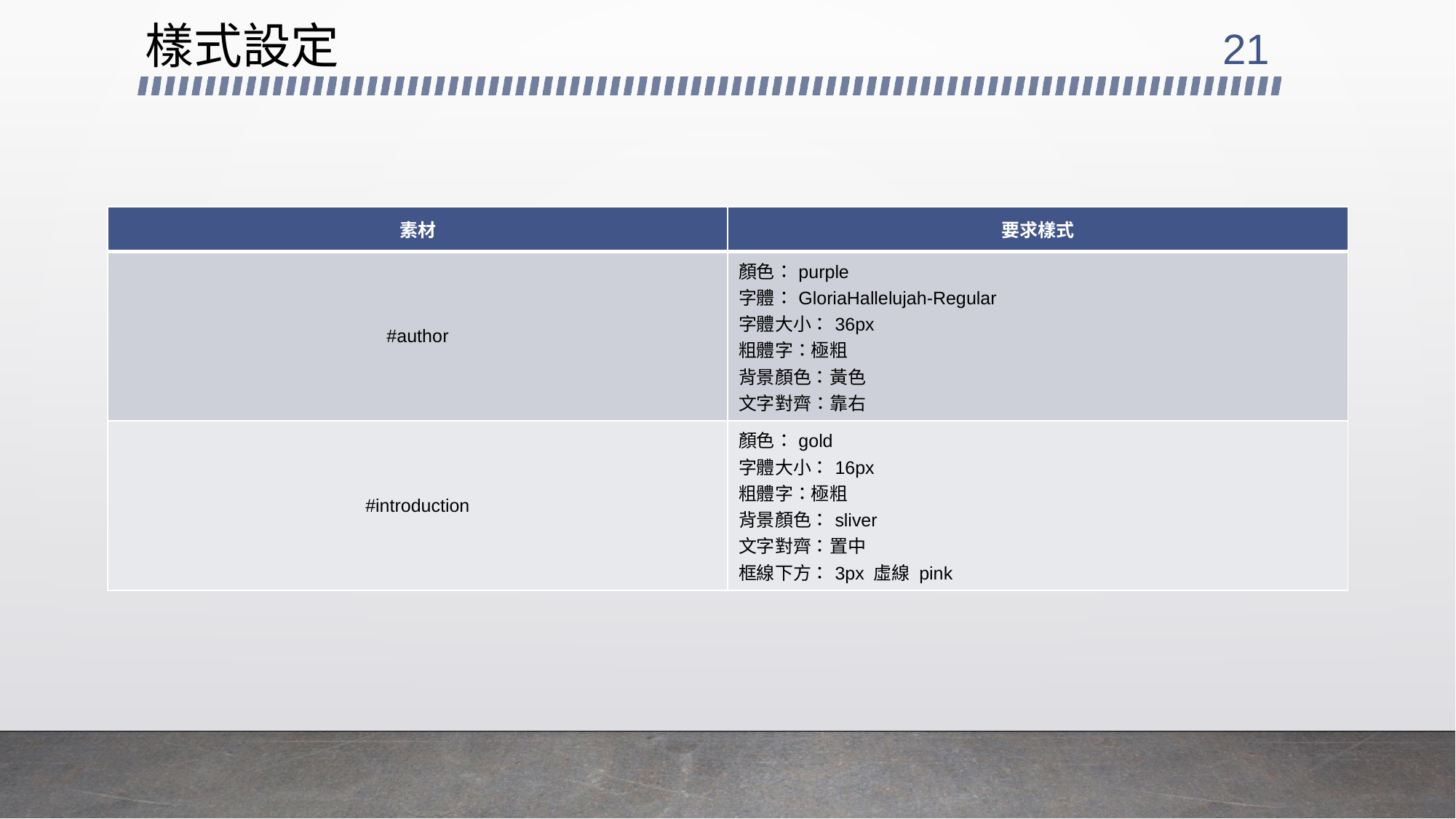

# 樣式設定
21
| 素材 | 要求樣式 |
| --- | --- |
| #author | 顏色：purple 字體：GloriaHallelujah-Regular 字體大小：36px 粗體字：極粗 背景顏色：黃色 文字對齊：靠右 |
| #introduction | 顏色：gold 字體大小：16px 粗體字：極粗 背景顏色：sliver 文字對齊：置中 框線下方：3px 虛線 pink |